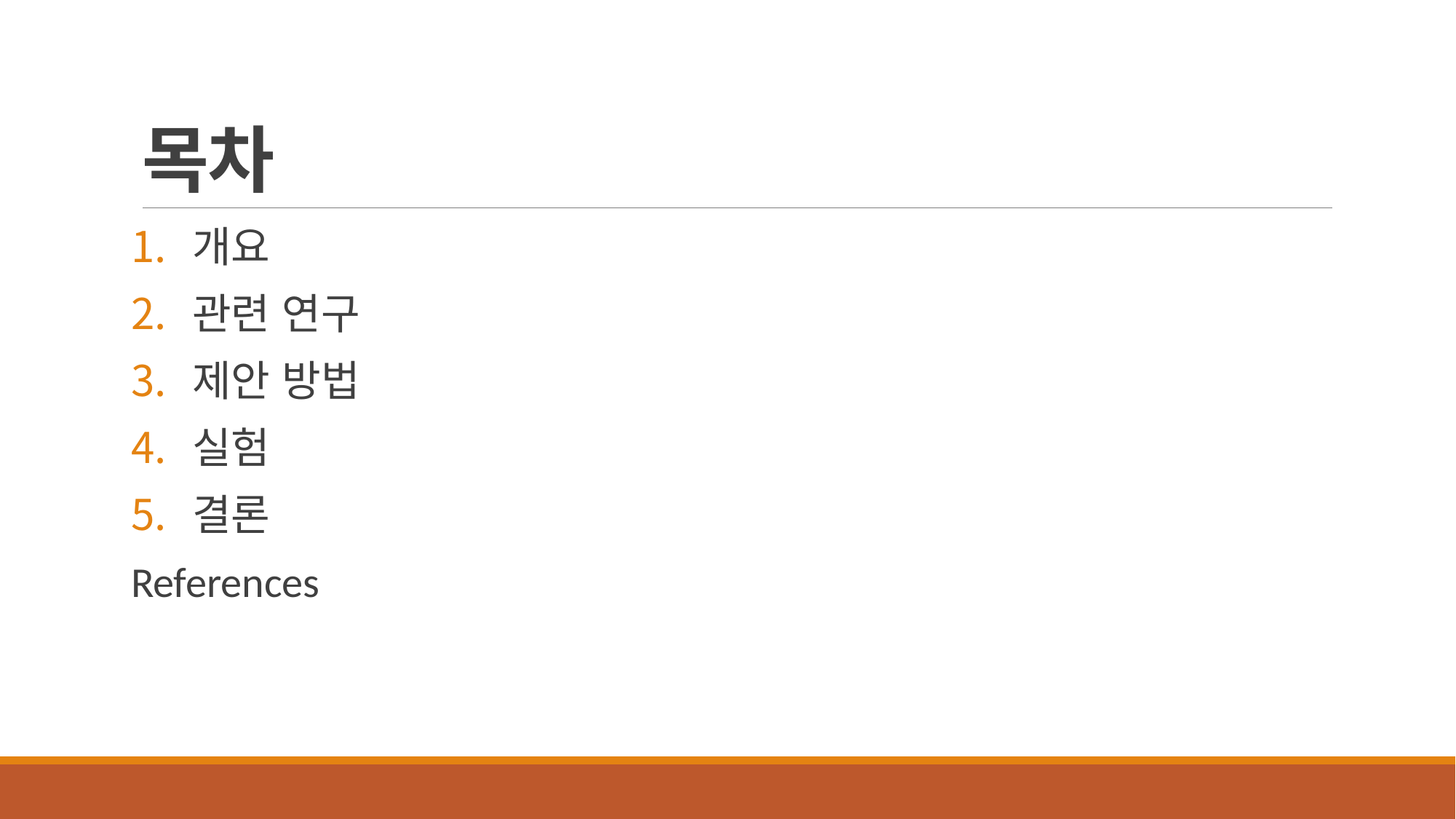

# 목차
개요
관련 연구
제안 방법
실험
결론
References